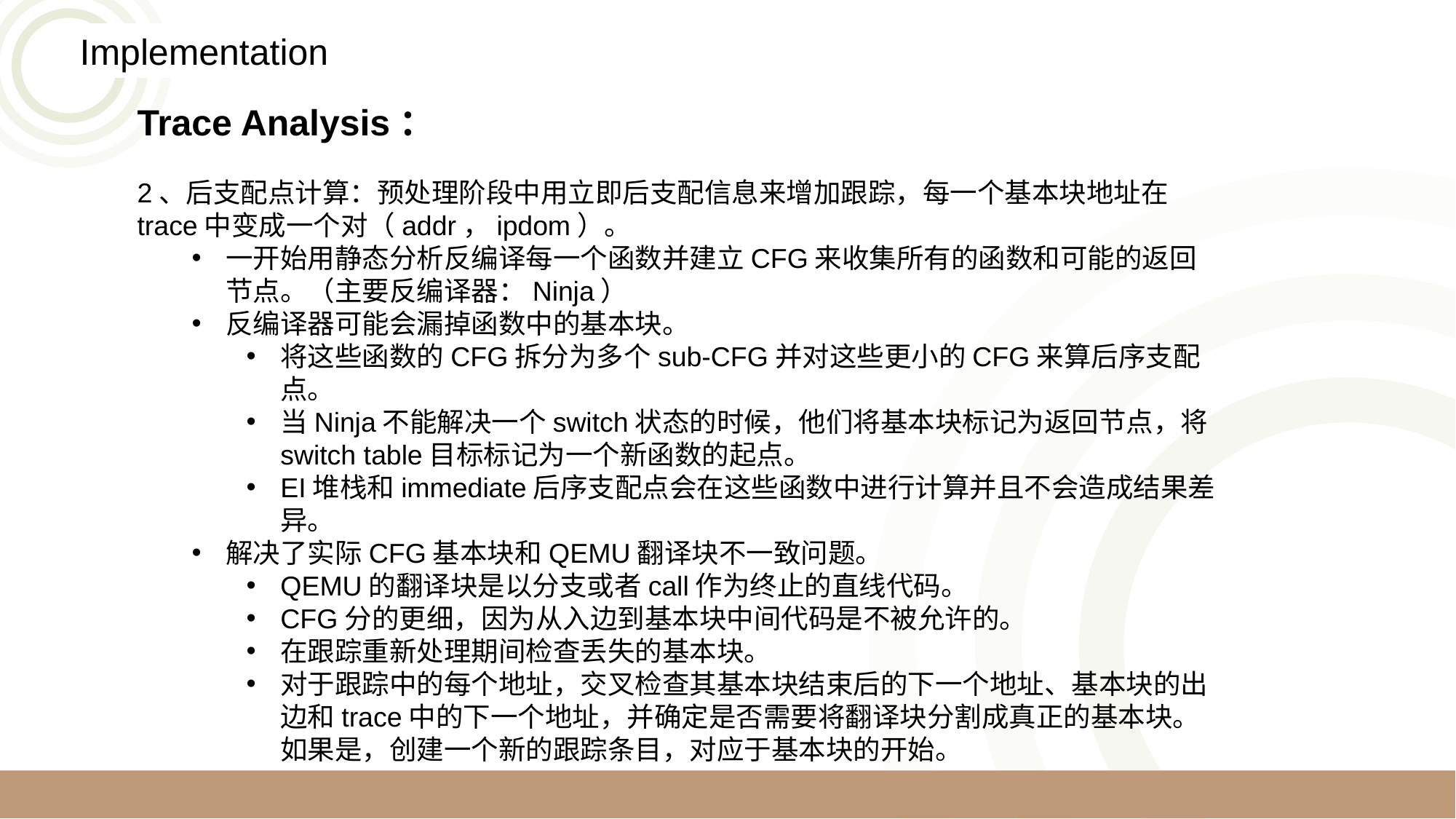

Implementation

Trace Analysis：

2、后支配点计算：预处理阶段中用立即后支配信息来增加跟踪，每一个基本块地址在trace中变成一个对（addr，ipdom）。
一开始用静态分析反编译每一个函数并建立CFG来收集所有的函数和可能的返回节点。（主要反编译器：Ninja）
反编译器可能会漏掉函数中的基本块。
将这些函数的CFG拆分为多个sub-CFG并对这些更小的CFG来算后序支配点。
当Ninja不能解决一个switch状态的时候，他们将基本块标记为返回节点，将switch table目标标记为一个新函数的起点。
EI堆栈和immediate后序支配点会在这些函数中进行计算并且不会造成结果差异。
解决了实际CFG基本块和QEMU翻译块不一致问题。
QEMU的翻译块是以分支或者call作为终止的直线代码。
CFG分的更细，因为从入边到基本块中间代码是不被允许的。
在跟踪重新处理期间检查丢失的基本块。
对于跟踪中的每个地址，交叉检查其基本块结束后的下一个地址、基本块的出边和trace中的下一个地址，并确定是否需要将翻译块分割成真正的基本块。如果是，创建一个新的跟踪条目，对应于基本块的开始。